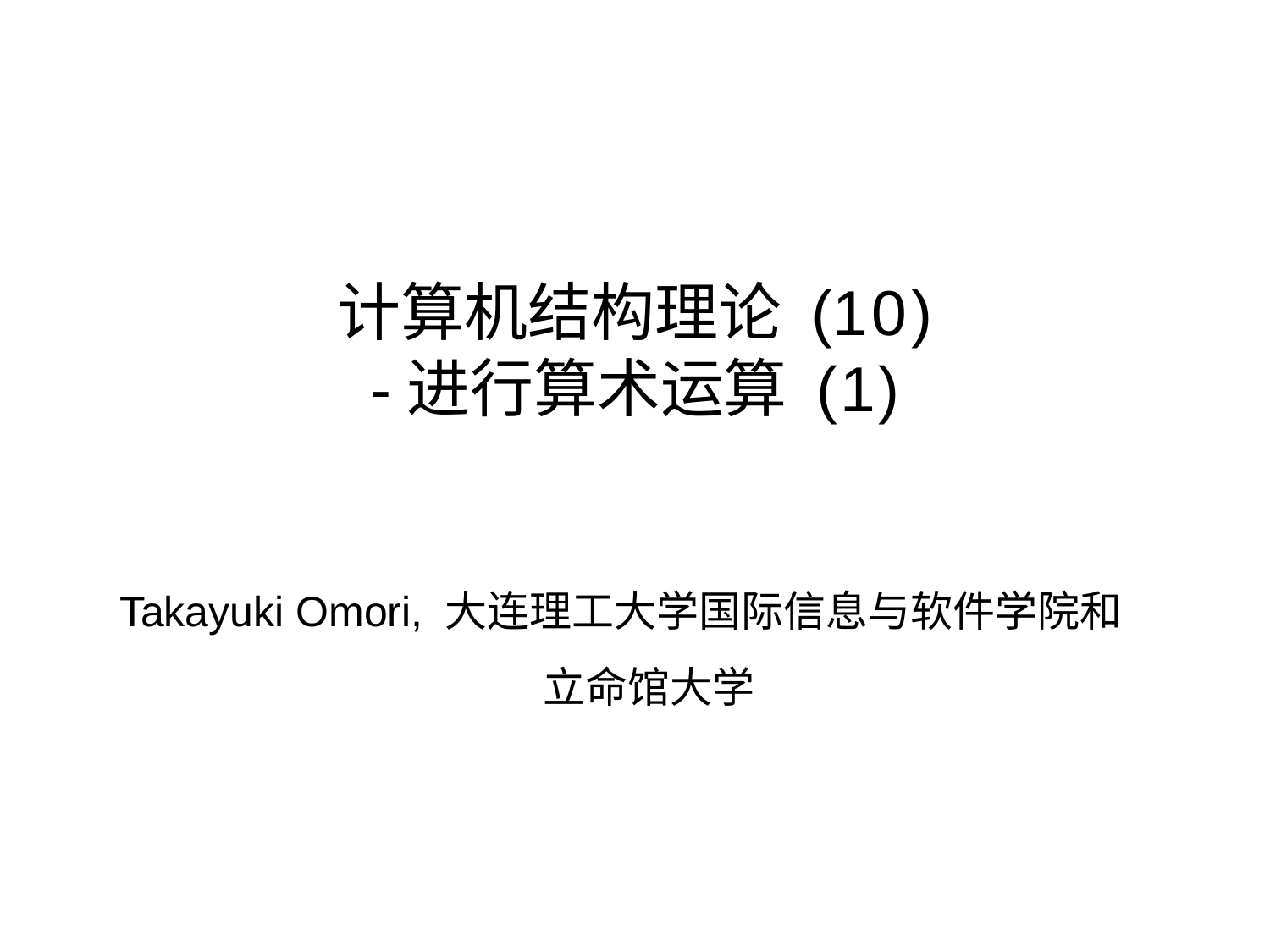

# 计算机结构理论 (10)
-进行算术运算 (1)
Takayuki Omori, 大连理工大学国际信息与软件学院和立命馆大学